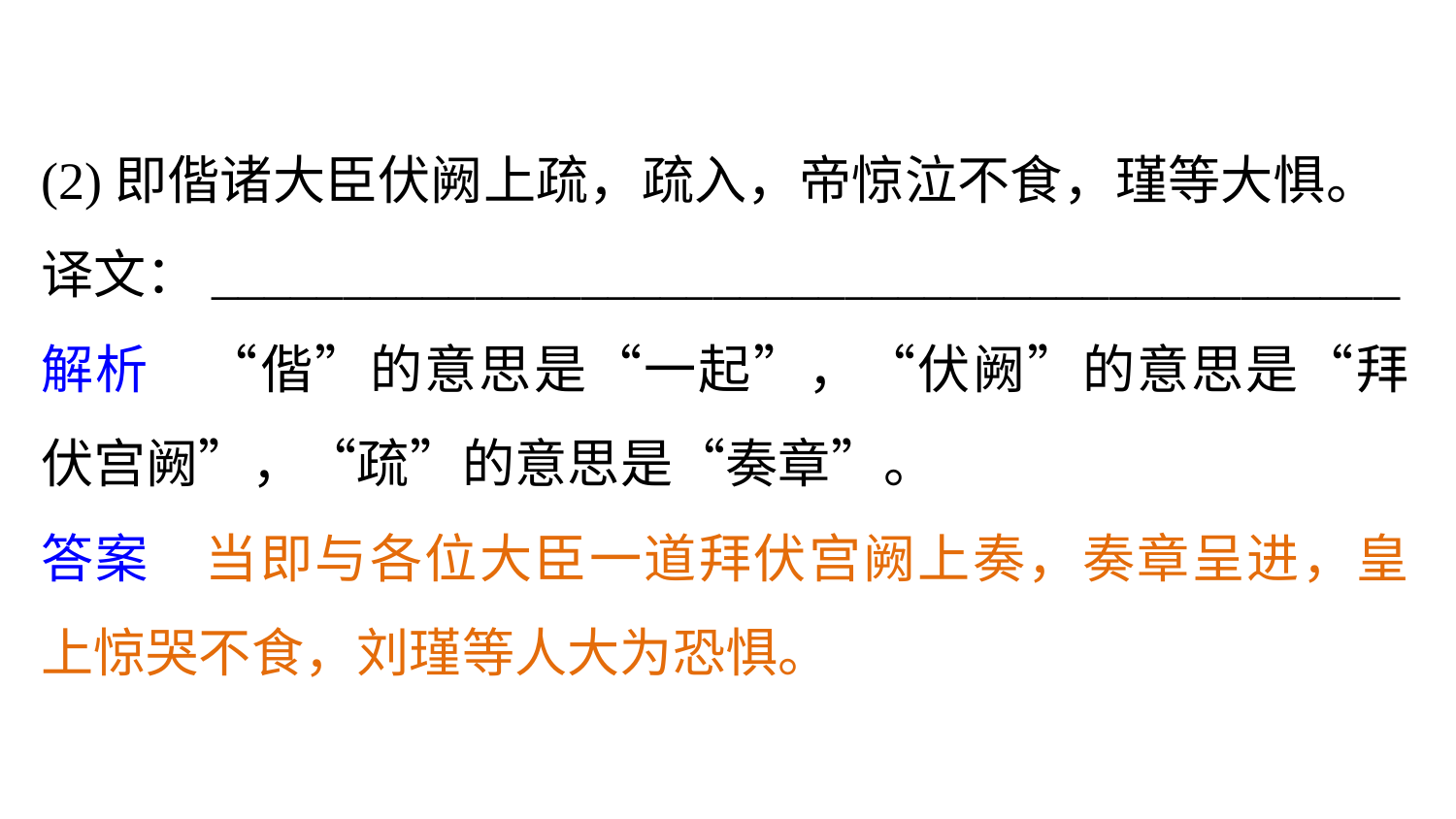

(2)即偕诸大臣伏阙上疏，疏入，帝惊泣不食，瑾等大惧。
译文：_____________________________________________
解析　“偕”的意思是“一起”，“伏阙”的意思是“拜伏宫阙”，“疏”的意思是“奏章”。
答案　当即与各位大臣一道拜伏宫阙上奏，奏章呈进，皇上惊哭不食，刘瑾等人大为恐惧。